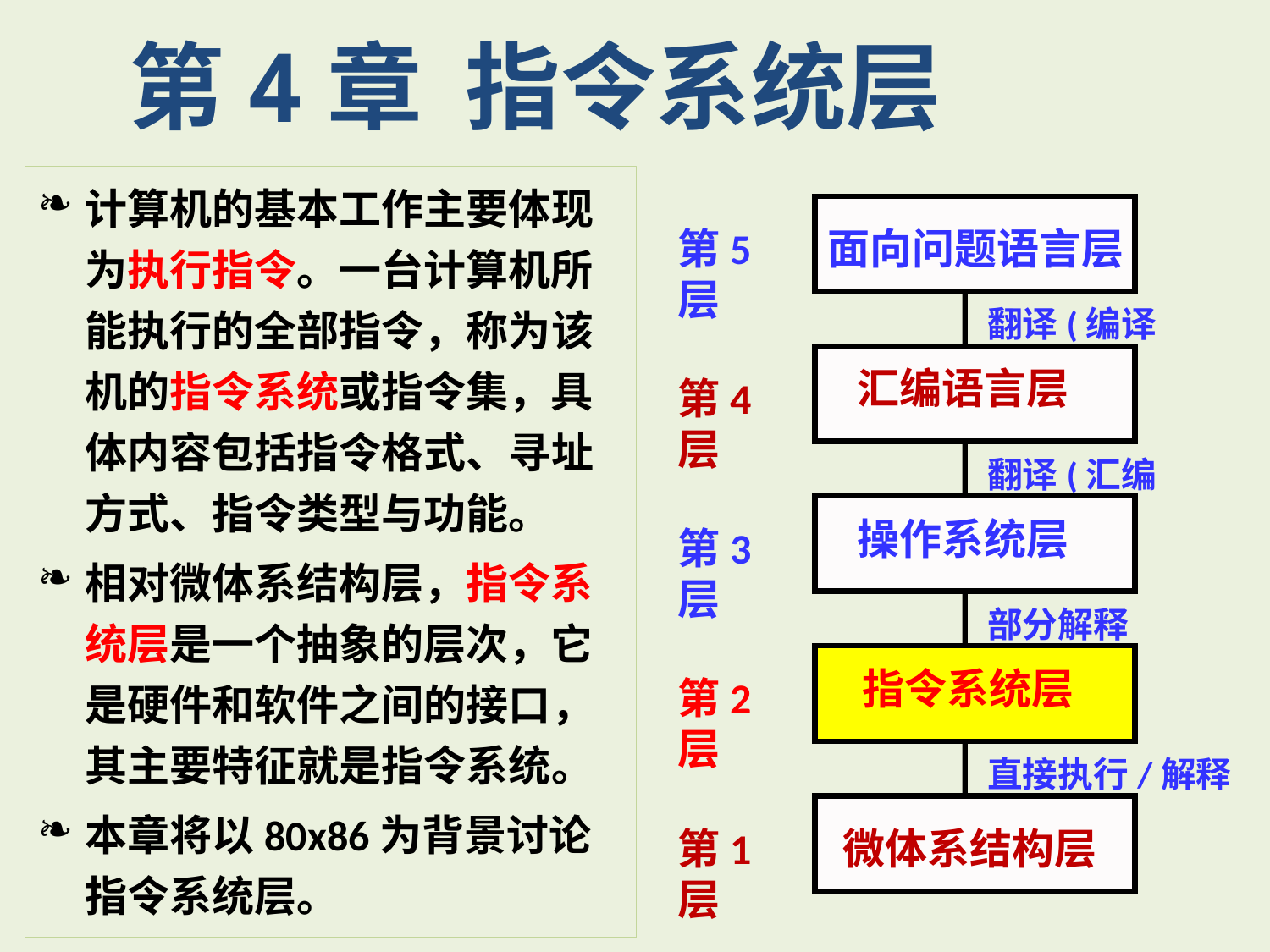

第4章  指令系统层
计算机的基本工作主要体现为执行指令。一台计算机所能执行的全部指令，称为该机的指令系统或指令集，具体内容包括指令格式、寻址方式、指令类型与功能。
相对微体系结构层，指令系统层是一个抽象的层次，它是硬件和软件之间的接口，其主要特征就是指令系统。
本章将以80x86为背景讨论指令系统层。

第5层
面向问题语言层

翻译(编译器)

汇编语言层
第4层

翻译(汇编器)

操作系统层
第3层

部分解释

指令系统层
第2层

直接执行/解释

第1层
微体系结构层
1